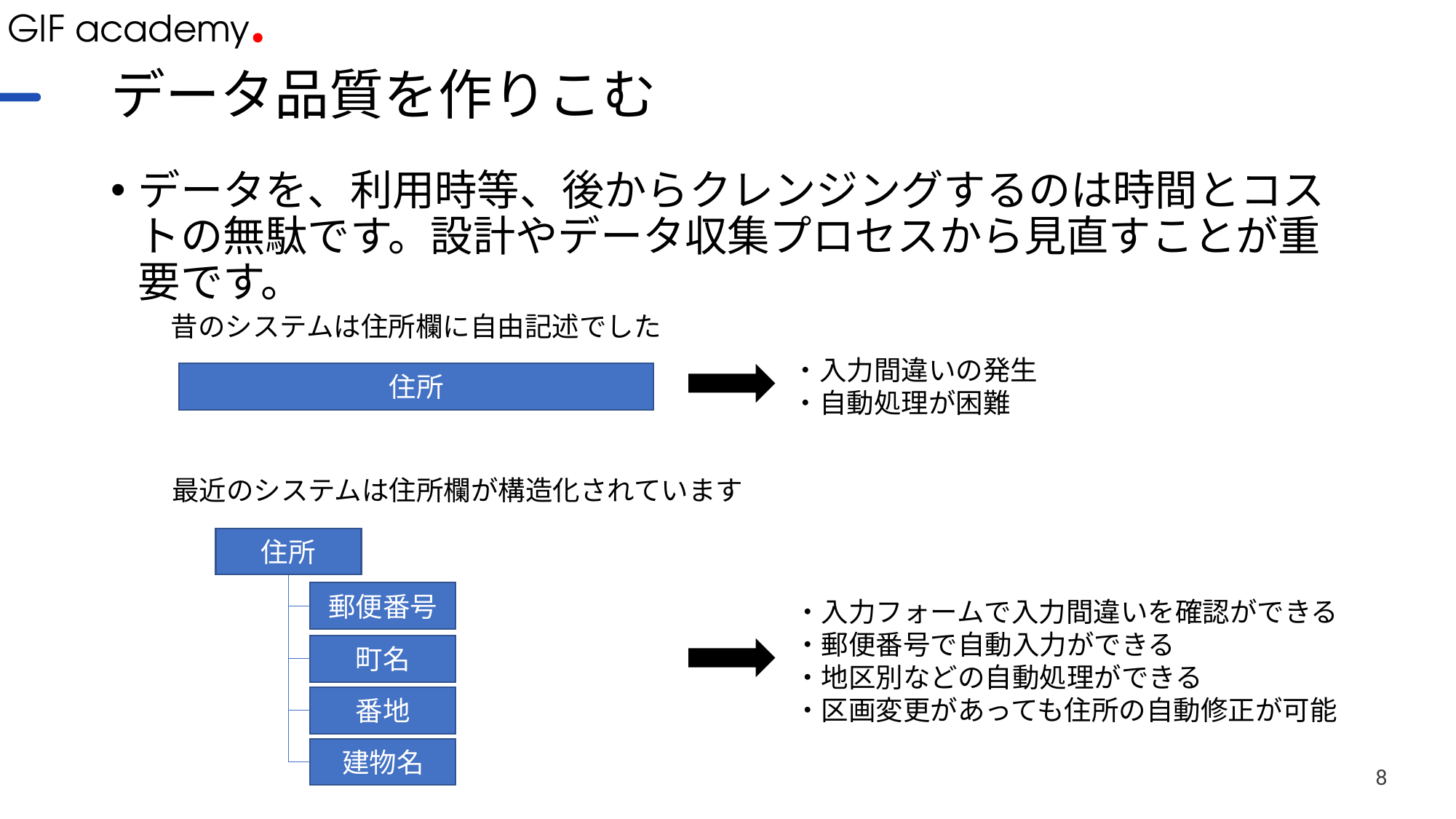

# データ品質を作りこむ
データを、利用時等、後からクレンジングするのは時間とコストの無駄です。設計やデータ収集プロセスから見直すことが重要です。
昔のシステムは住所欄に自由記述でした
・入力間違いの発生
・自動処理が困難
住所

最近のシステムは住所欄が構造化されています
住所
郵便番号
・入力フォームで入力間違いを確認ができる
・郵便番号で自動入力ができる
・地区別などの自動処理ができる
・区画変更があっても住所の自動修正が可能
町名

番地
建物名
8